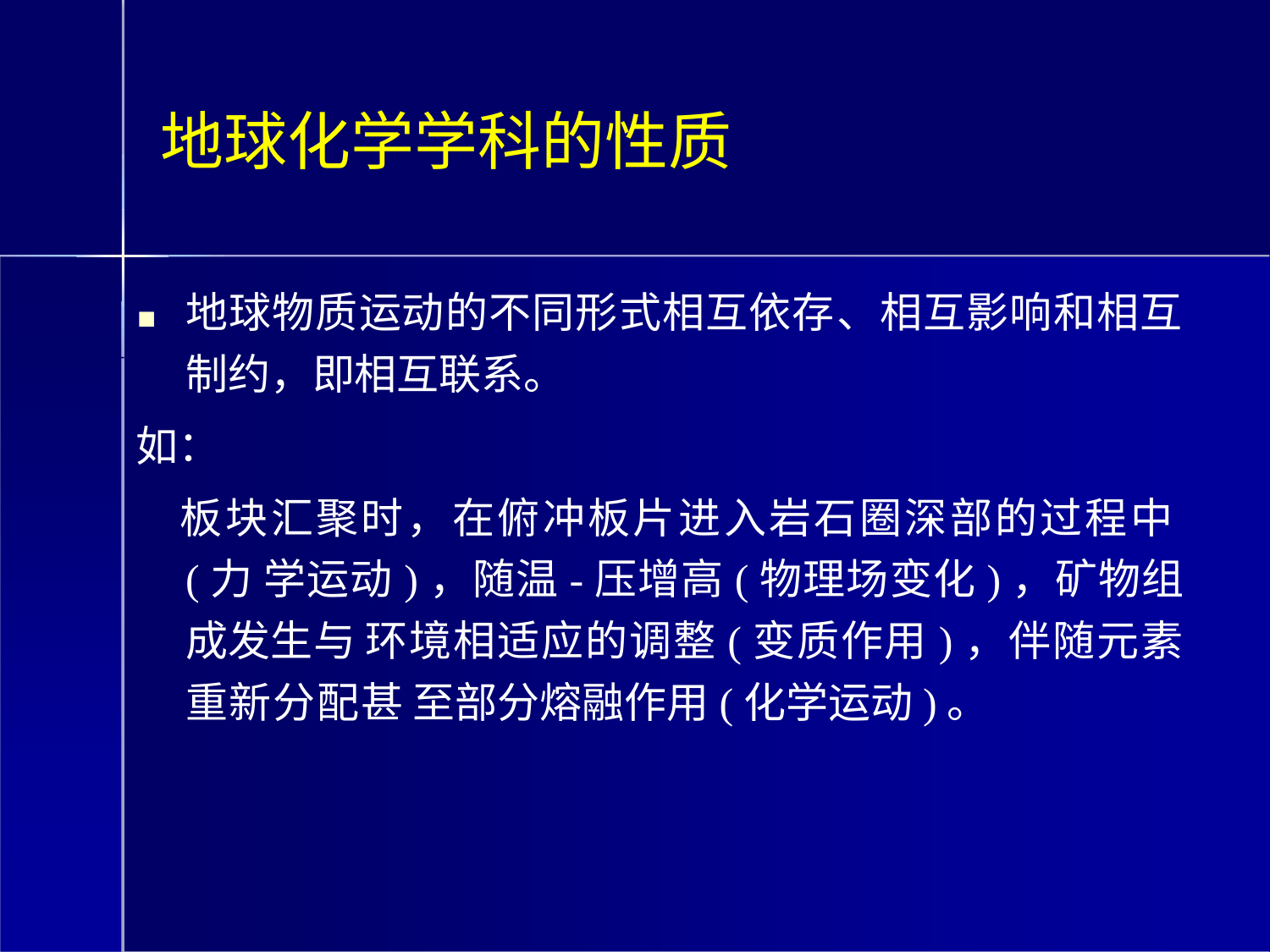

# 地球化学学科的性质

◼	地球物质运动的不同形式相互依存、相互影响和相互 制约，即相互联系。
如：
板块汇聚时，在俯冲板片进入岩石圈深部的过程中(力 学运动)，随温-压增高(物理场变化)，矿物组成发生与 环境相适应的调整(变质作用)，伴随元素重新分配甚 至部分熔融作用(化学运动)。